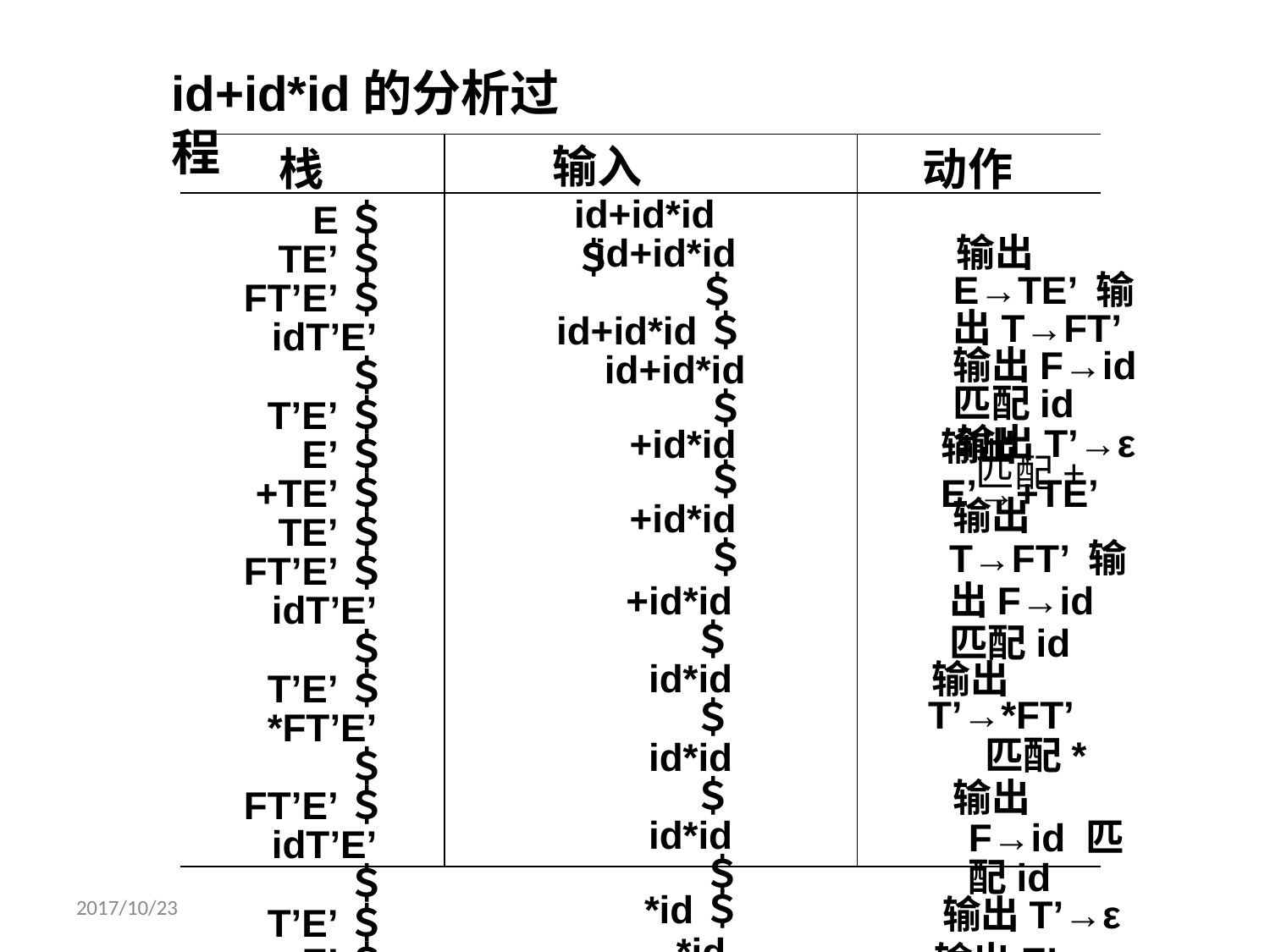

# id+id*id的分析过程

栈
输入
id+id*id＄
动作

E＄
TE’＄
FT’E’＄
idT’E’＄
T’E’＄
E’＄
+TE’＄
TE’＄
FT’E’＄
idT’E’＄
T’E’＄
*FT’E’＄
FT’E’＄
idT’E’＄
T’E’＄
E’＄
＄
id+id*id＄  id+id*id＄  id+id*id ＄
+id*id＄
+id*id＄
+id*id＄  id*id＄  id*id＄  id*id＄
*id＄
*id＄  id＄  id＄
＄
＄
＄
输出E→TE’ 输出T→FT’  输出F→id  匹配id
输出T’→ε
输出E’→+TE’
匹配+
输出T→FT’ 输出F→id  匹配id
输出T’→*FT’
匹配*
输出F→id 匹配id
输出T’→ε
输出E’→ε

2017/10/23
72